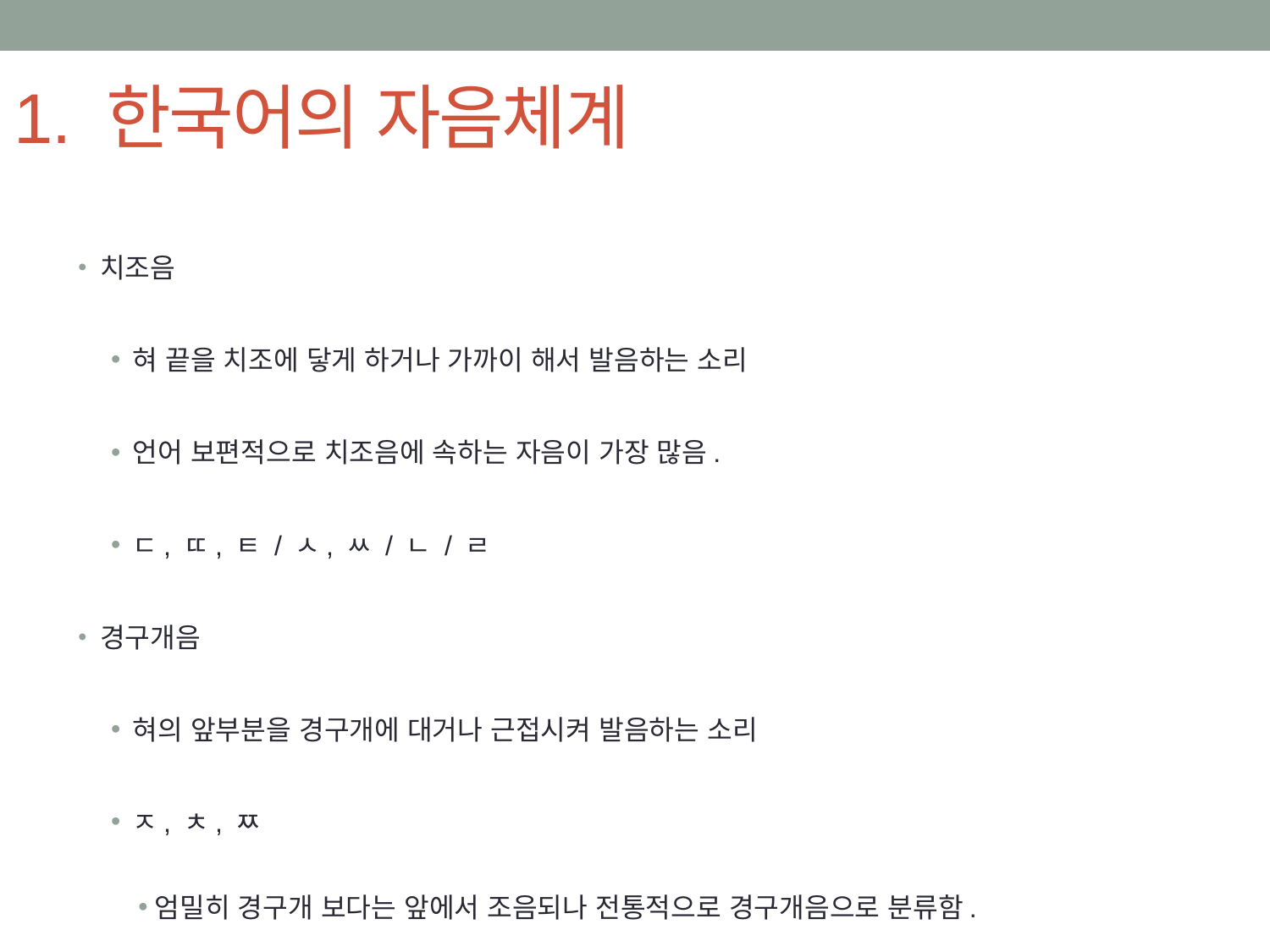

# 1. 한국어의 자음체계

치조음

혀 끝을 치조에 닿게 하거나 가까이 해서 발음하는 소리

언어 보편적으로 치조음에 속하는 자음이 가장 많음.

ㄷ, ㄸ, ㅌ / ㅅ, ㅆ / ㄴ / ㄹ

경구개음

혀의 앞부분을 경구개에 대거나 근접시켜 발음하는 소리

ㅈ, ㅊ, ㅉ

엄밀히 경구개 보다는 앞에서 조음되나 전통적으로 경구개음으로 분류함.